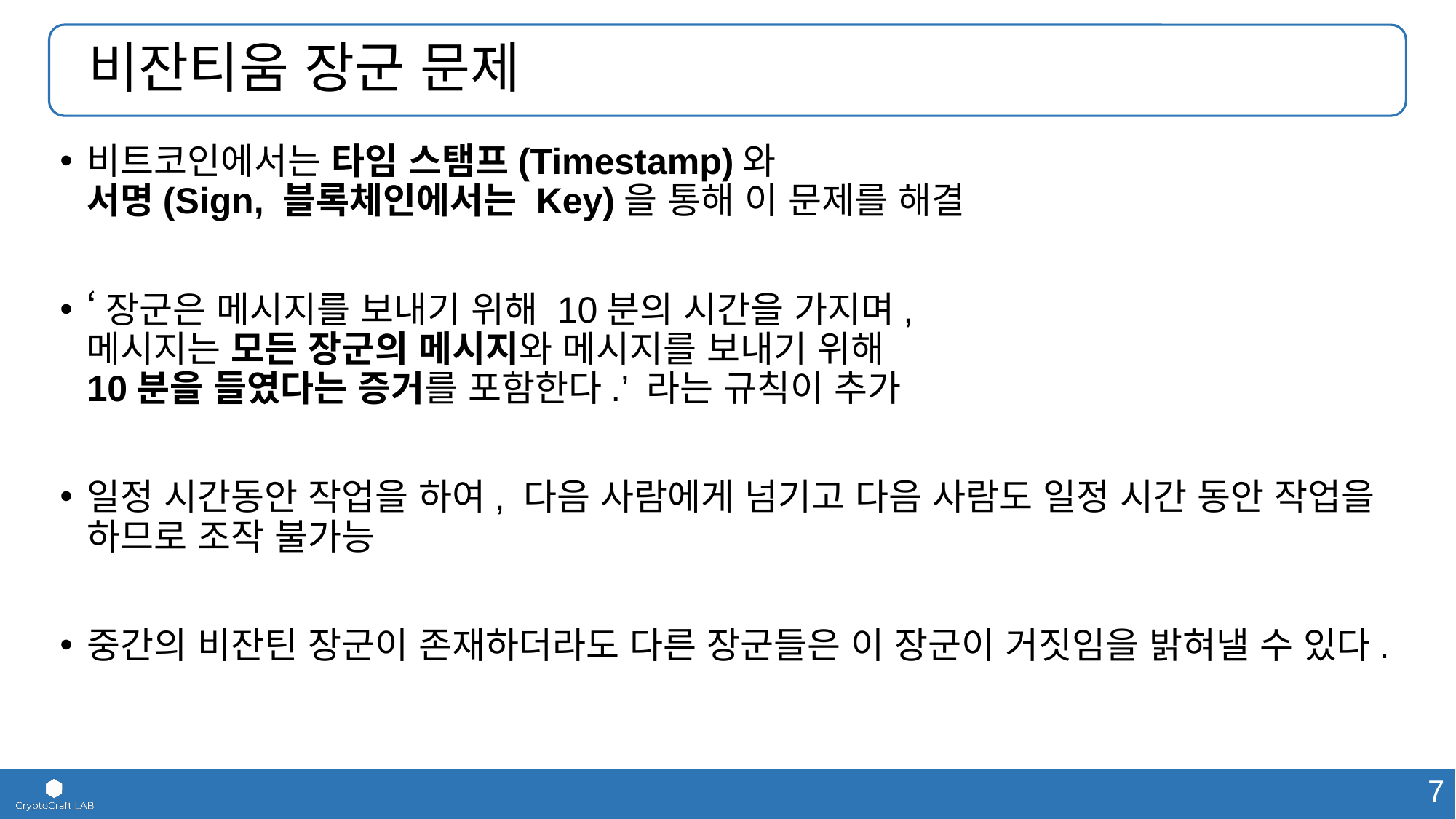

# 비잔티움 장군 문제

비트코인에서는 타임 스탬프(Timestamp)와
서명(Sign, 블록체인에서는 Key)을 통해 이 문제를 해결

‘장군은 메시지를 보내기 위해 10분의 시간을 가지며,
메시지는 모든 장군의 메시지와 메시지를 보내기 위해
10분을 들였다는 증거를 포함한다.’ 라는 규칙이 추가

일정 시간동안 작업을 하여, 다음 사람에게 넘기고 다음 사람도 일정 시간 동안 작업을 하므로 조작 불가능

중간의 비잔틴 장군이 존재하더라도 다른 장군들은 이 장군이 거짓임을 밝혀낼 수 있다.